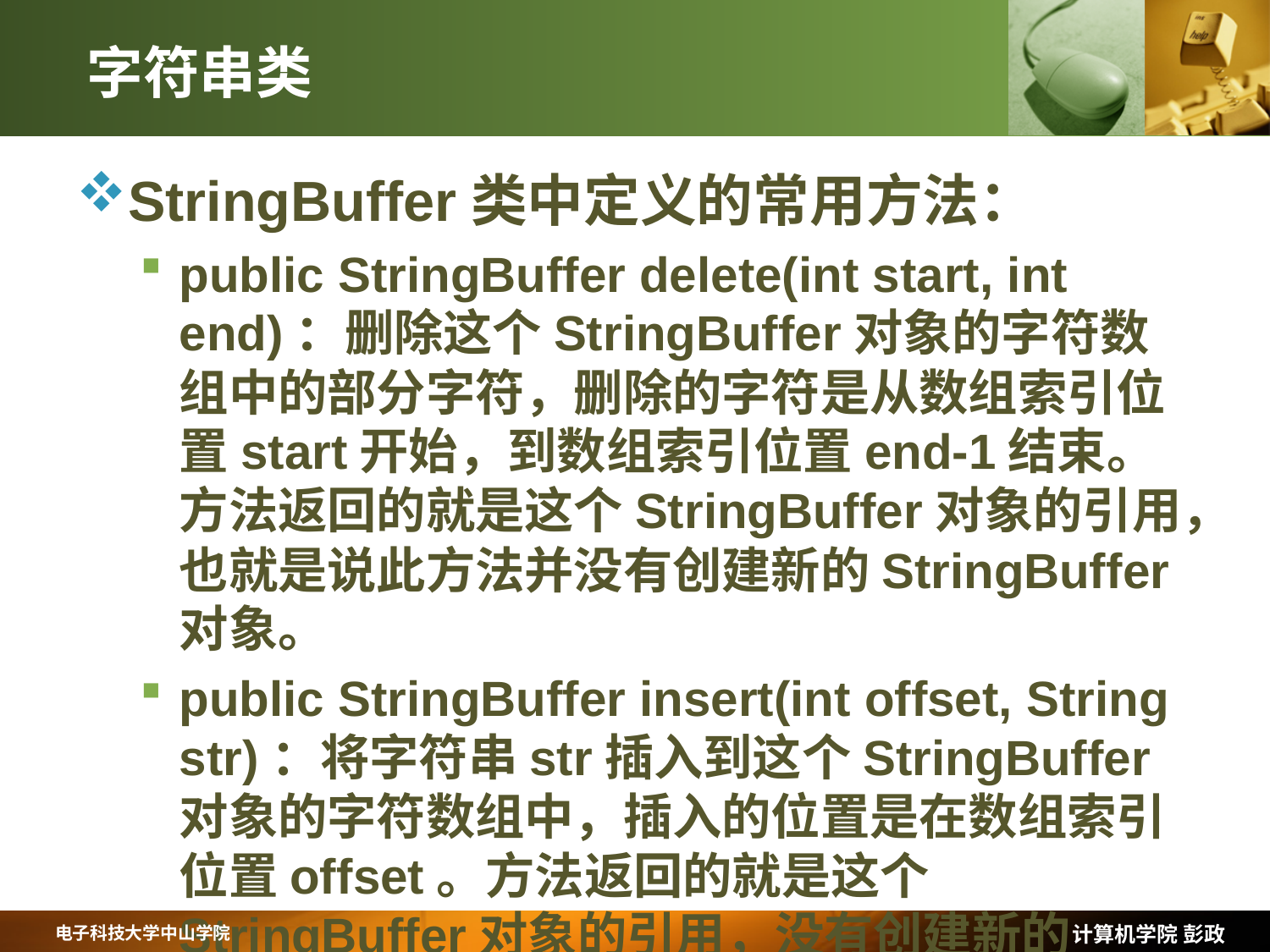

# 字符串类
StringBuffer类中定义的常用方法：
public StringBuffer delete(int start, int end)：删除这个StringBuffer对象的字符数组中的部分字符，删除的字符是从数组索引位置start开始，到数组索引位置end-1结束。方法返回的就是这个StringBuffer对象的引用，也就是说此方法并没有创建新的StringBuffer对象。
public StringBuffer insert(int offset, String str)：将字符串str插入到这个StringBuffer对象的字符数组中，插入的位置是在数组索引位置offset。方法返回的就是这个StringBuffer对象的引用，没有创建新的StringBuffer对象。
计算机学院 彭政
电子科技大学中山学院